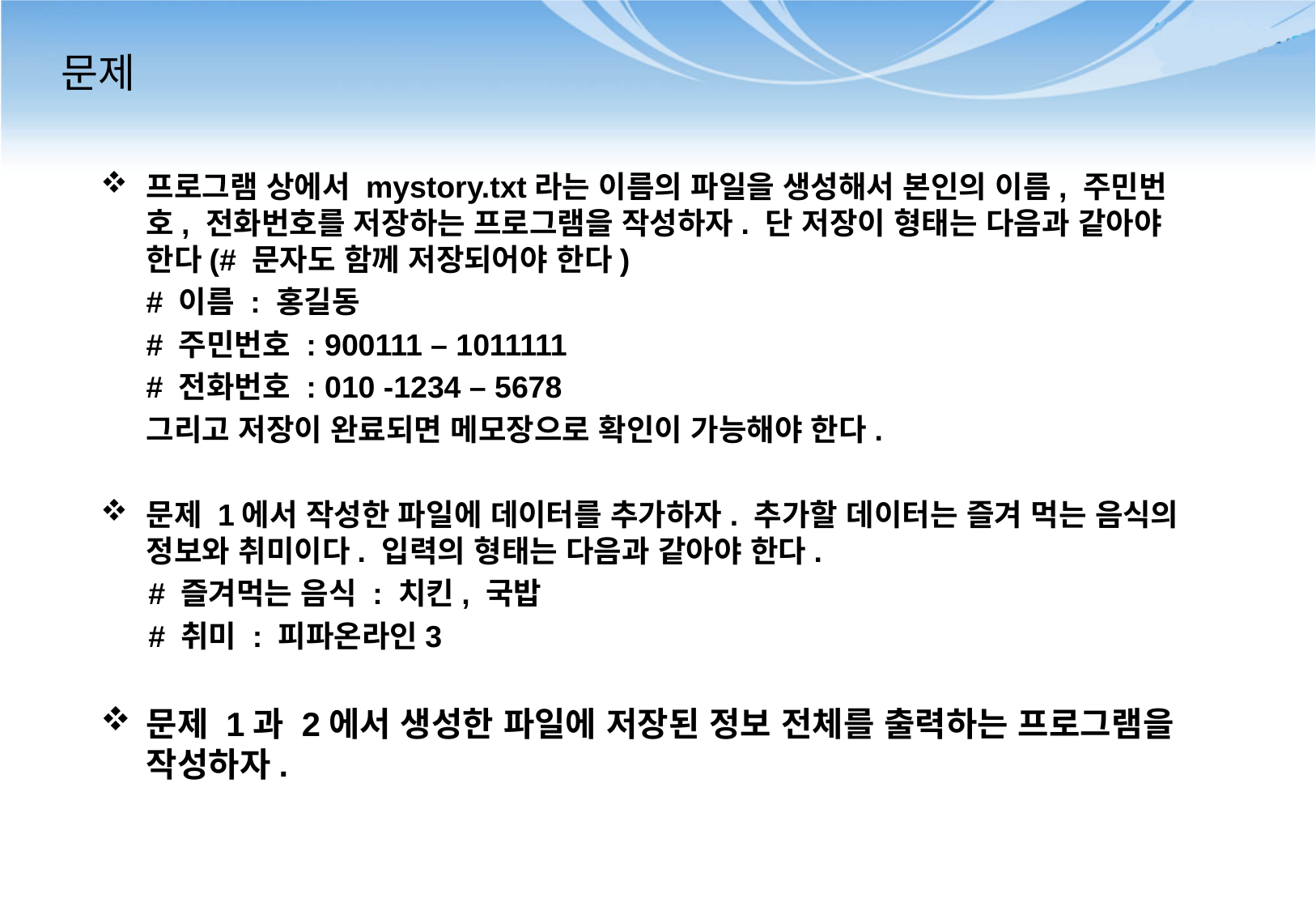

# 문제
프로그램 상에서 mystory.txt라는 이름의 파일을 생성해서 본인의 이름, 주민번호, 전화번호를 저장하는 프로그램을 작성하자. 단 저장이 형태는 다음과 같아야 한다(# 문자도 함께 저장되어야 한다)
	# 이름 : 홍길동
	# 주민번호 : 900111 – 1011111
	# 전화번호 : 010 -1234 – 5678
	그리고 저장이 완료되면 메모장으로 확인이 가능해야 한다.

문제 1에서 작성한 파일에 데이터를 추가하자. 추가할 데이터는 즐겨 먹는 음식의 정보와 취미이다. 입력의 형태는 다음과 같아야 한다.
# 즐겨먹는 음식 : 치킨, 국밥
# 취미 : 피파온라인3

문제 1과 2에서 생성한 파일에 저장된 정보 전체를 출력하는 프로그램을 작성하자.